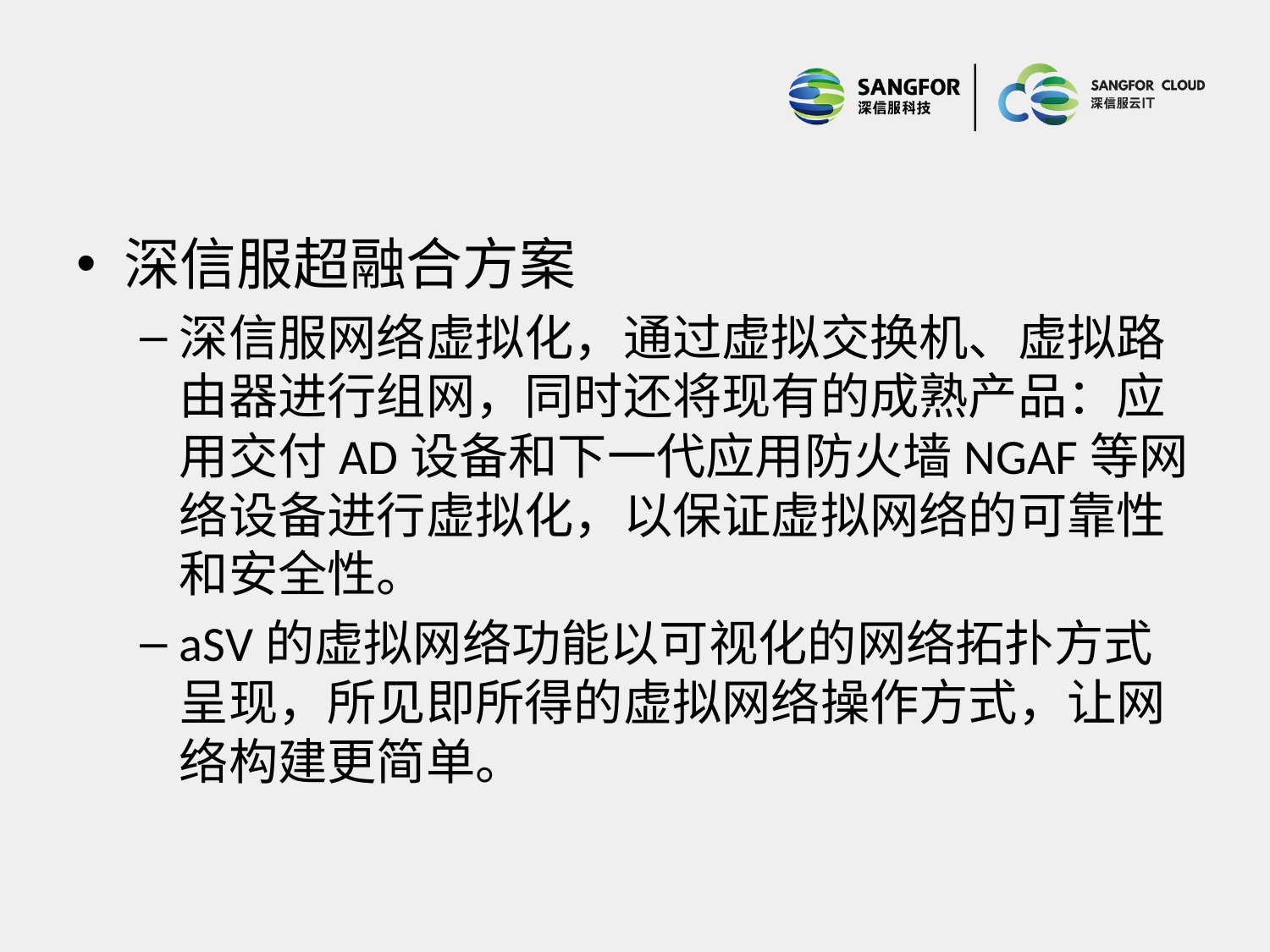

#
深信服超融合方案
深信服网络虚拟化，通过虚拟交换机、虚拟路由器进行组网，同时还将现有的成熟产品：应用交付AD设备和下一代应用防火墙NGAF等网络设备进行虚拟化，以保证虚拟网络的可靠性和安全性。
aSV的虚拟网络功能以可视化的网络拓扑方式呈现，所见即所得的虚拟网络操作方式，让网络构建更简单。